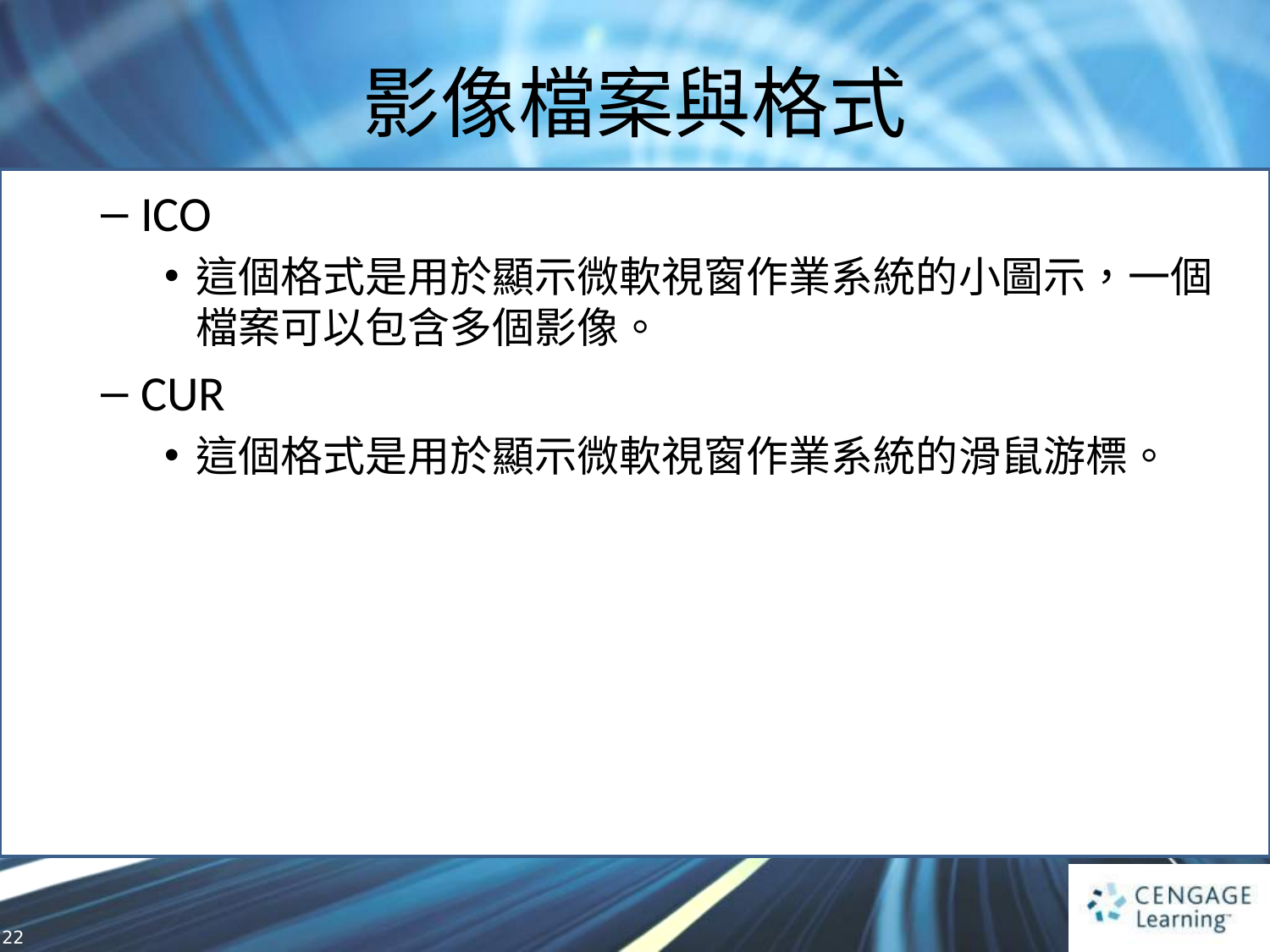

# 影像檔案與格式
ICO
這個格式是用於顯示微軟視窗作業系統的小圖示，一個檔案可以包含多個影像。
CUR
這個格式是用於顯示微軟視窗作業系統的滑鼠游標。